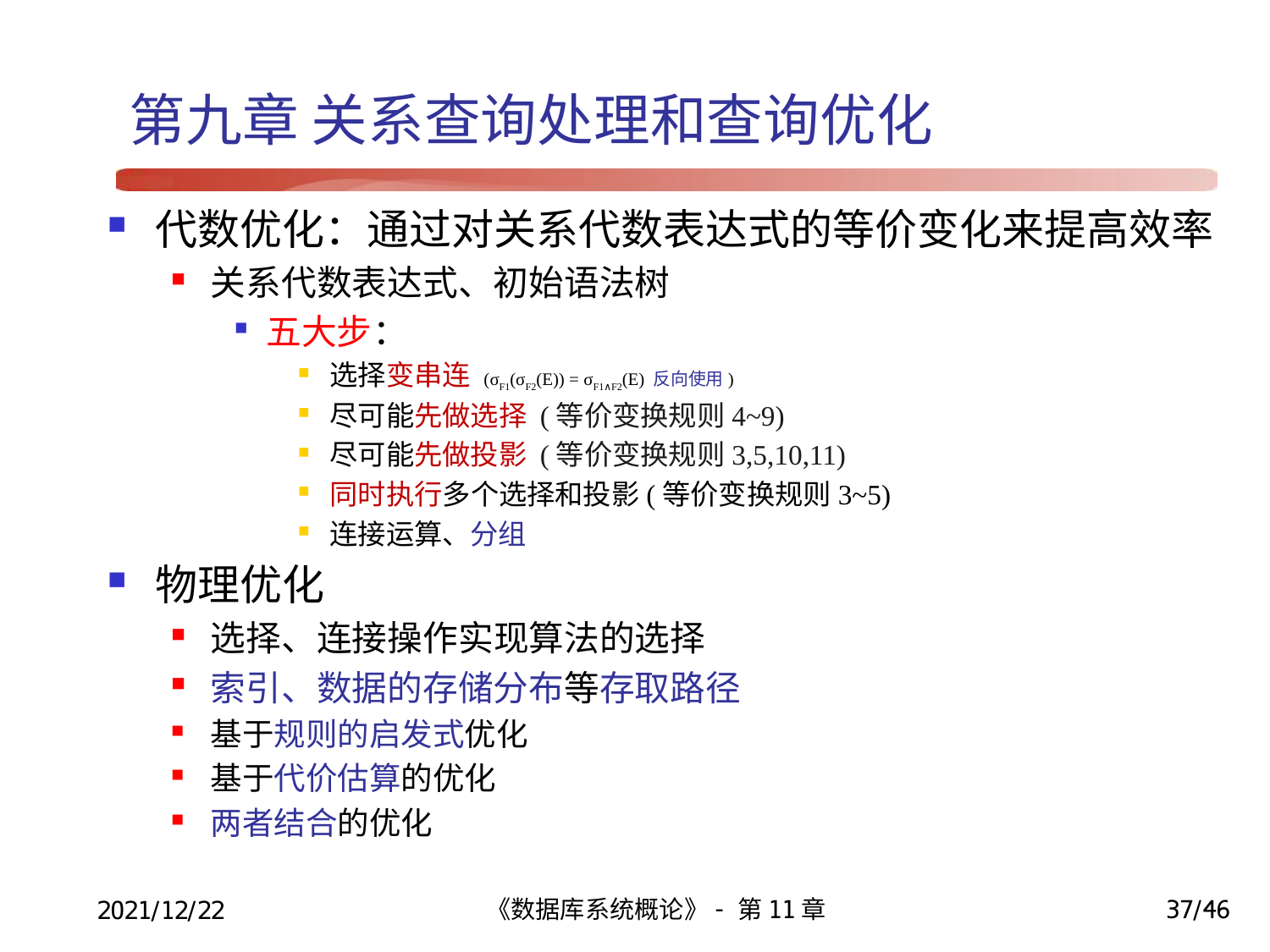

# 第九章 关系查询处理和查询优化
代数优化：通过对关系代数表达式的等价变化来提高效率
关系代数表达式、初始语法树
五大步：
选择变串连 (σF1(σF2(E)) = σF1∧F2(E) 反向使用)
尽可能先做选择 (等价变换规则4~9)
尽可能先做投影 (等价变换规则3,5,10,11)
同时执行多个选择和投影(等价变换规则3~5)
连接运算、分组
物理优化
选择、连接操作实现算法的选择
索引、数据的存储分布等存取路径
基于规则的启发式优化
基于代价估算的优化
两者结合的优化

《数据库系统概论》- 第11章
37/46
2021/12/22